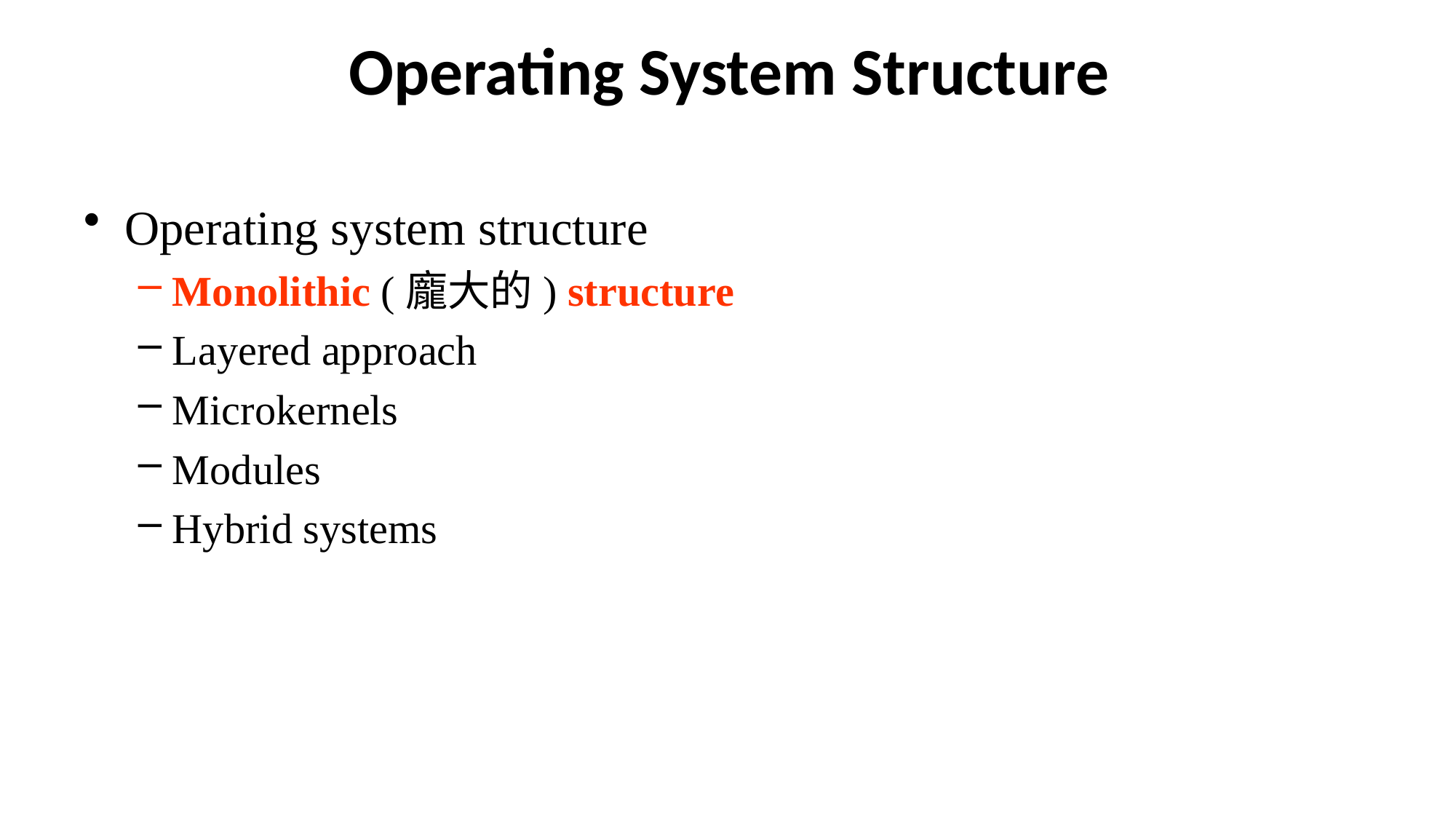

# Operating System Structure
Operating system structure
Monolithic (龐大的) structure
Layered approach
Microkernels
Modules
Hybrid systems